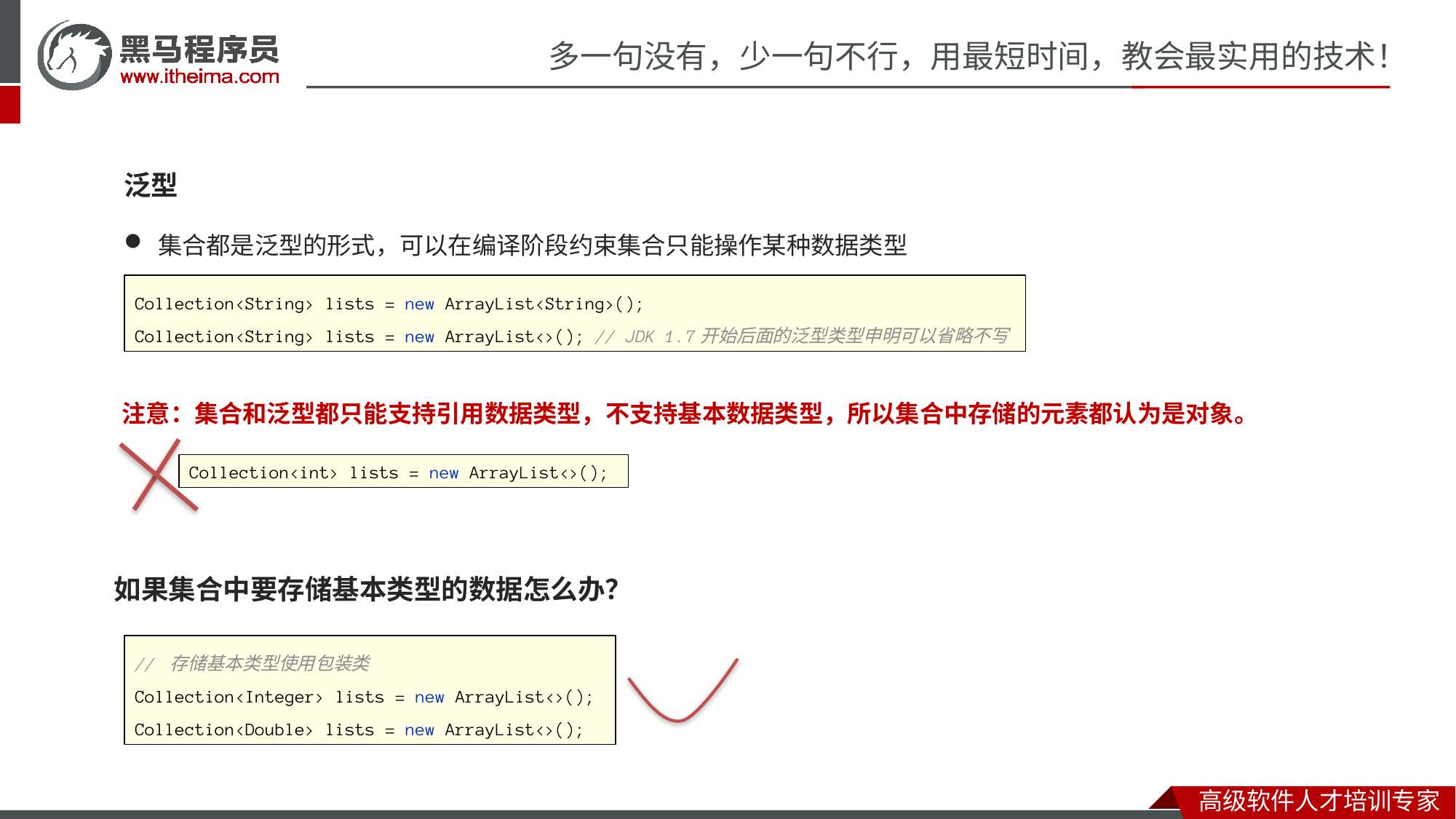

泛型
集合都是泛型的形式，可以在编译阶段约束集合只能操作某种数据类型
Collection<String> lists = new ArrayList<String>();
Collection<String> lists = new ArrayList<>(); // JDK 1.7开始后面的泛型类型申明可以省略不写
注意：集合和泛型都只能支持引用数据类型，不支持基本数据类型，所以集合中存储的元素都认为是对象。
Collection<int> lists = new ArrayList<>();
如果集合中要存储基本类型的数据怎么办？
// 存储基本类型使用包装类
Collection<Integer> lists = new ArrayList<>();
Collection<Double> lists = new ArrayList<>();